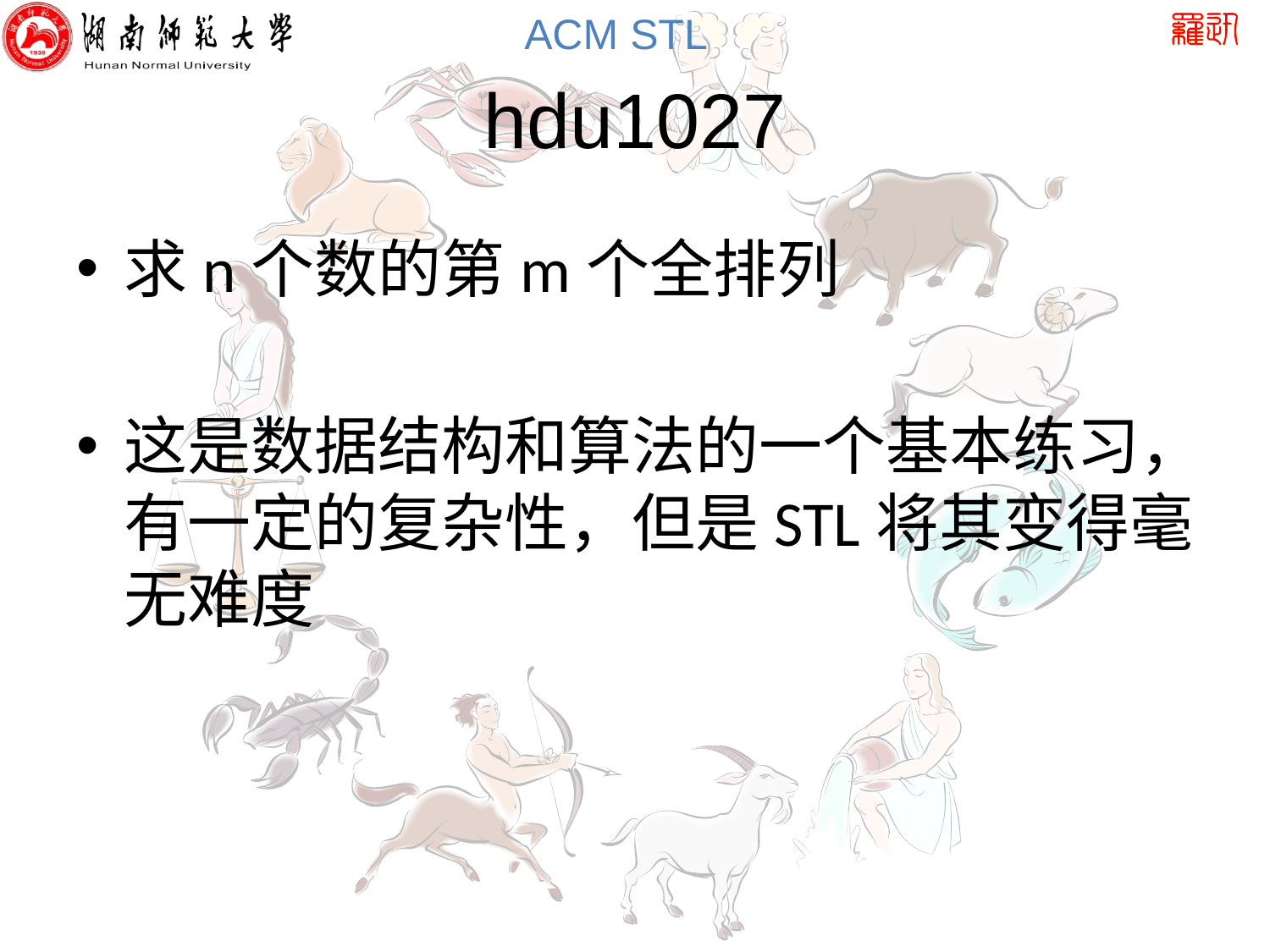

# hdu1027
求n个数的第m个全排列

这是数据结构和算法的一个基本练习，有一定的复杂性，但是STL将其变得毫无难度